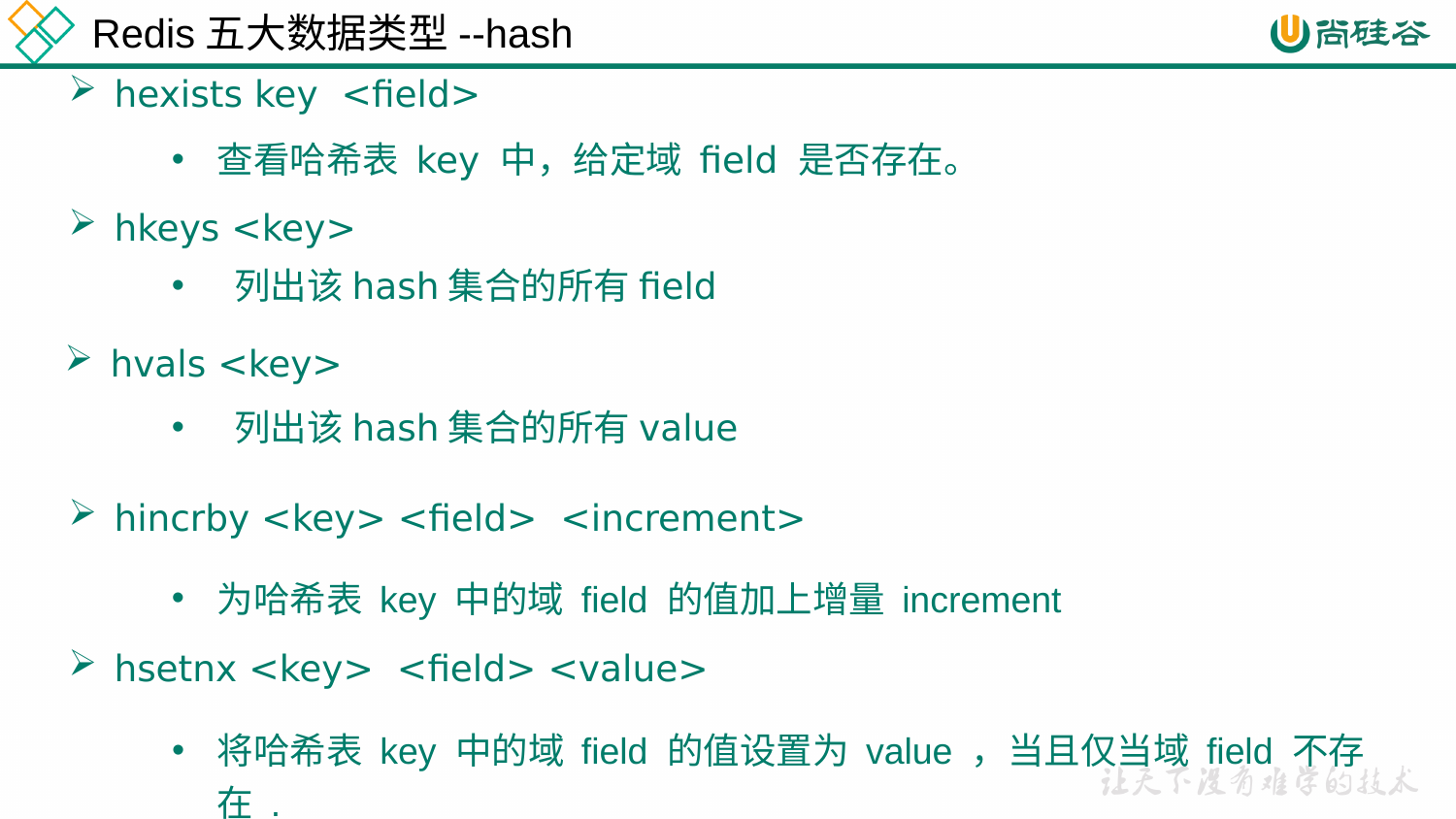

Redis五大数据类型--hash
hexists key  <field>

查看哈希表 key 中，给定域 field 是否存在。
hkeys <key>
 列出该hash集合的所有field
hvals <key>
 列出该hash集合的所有value
hincrby <key> <field>  <increment>
为哈希表 key 中的域 field 的值加上增量 increment
hsetnx <key>  <field> <value>
将哈希表 key 中的域 field 的值设置为 value ，当且仅当域 field 不存在 .